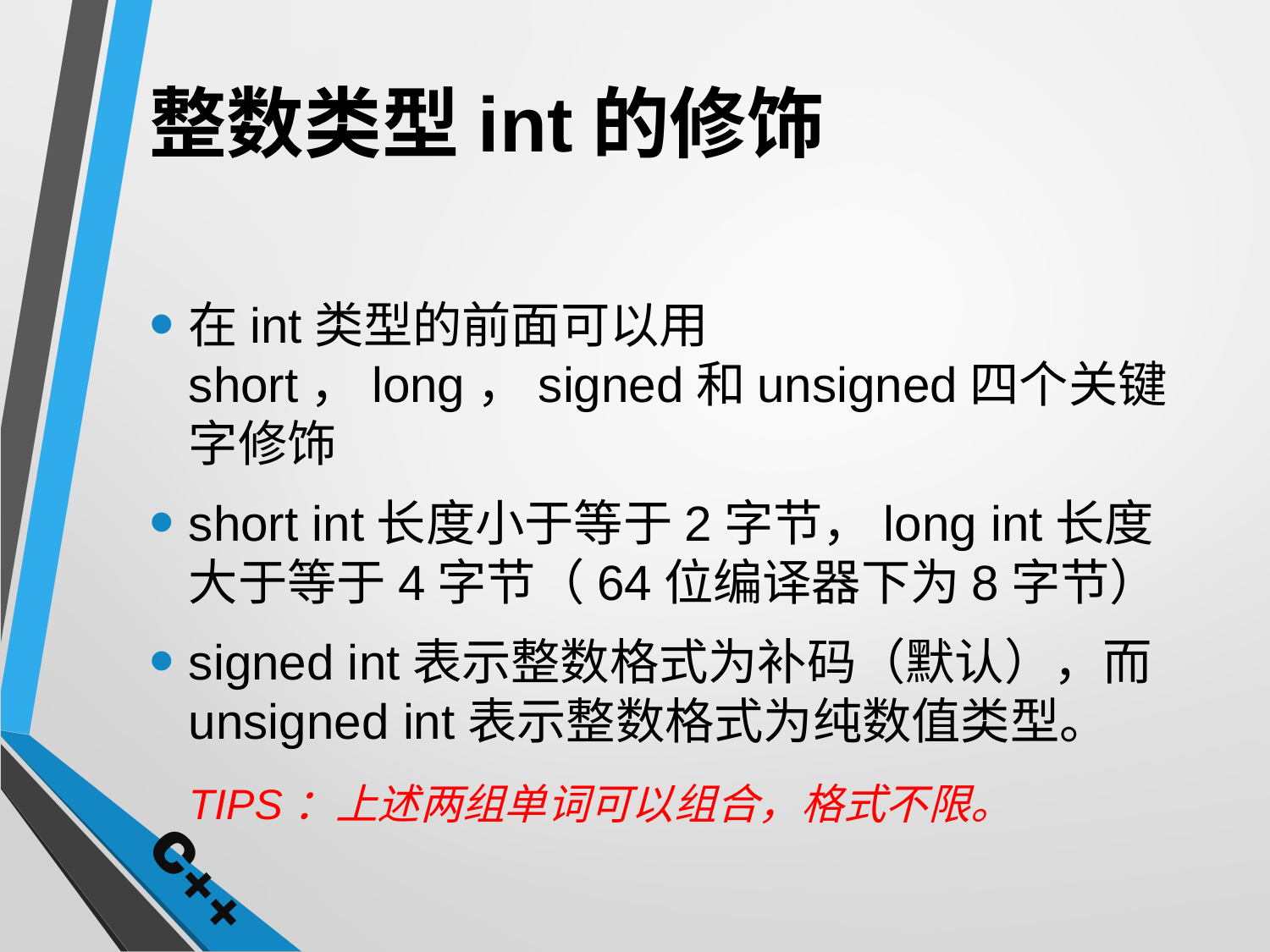

# 整数类型int的修饰
在int类型的前面可以用short，long，signed和unsigned四个关键字修饰
short int长度小于等于2字节，long int长度大于等于4字节（64位编译器下为8字节）
signed int表示整数格式为补码（默认），而unsigned int表示整数格式为纯数值类型。
	TIPS：上述两组单词可以组合，格式不限。